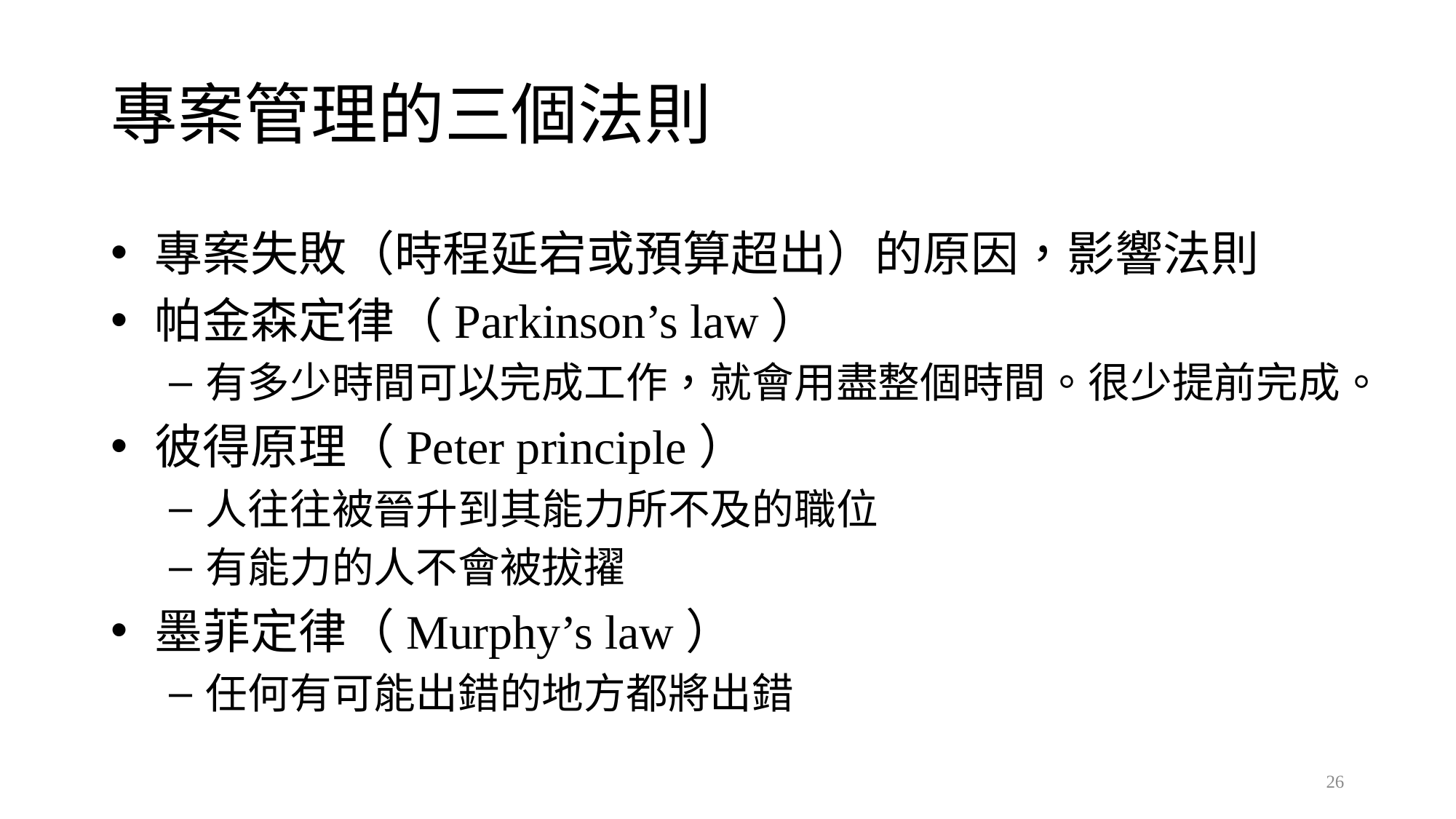

# 專案管理的三個法則
專案失敗（時程延宕或預算超出）的原因，影響法則
帕金森定律（Parkinson’s law）
有多少時間可以完成工作，就會用盡整個時間。很少提前完成。
彼得原理（Peter principle）
人往往被晉升到其能力所不及的職位
有能力的人不會被拔擢
墨菲定律（Murphy’s law）
任何有可能出錯的地方都將出錯

26